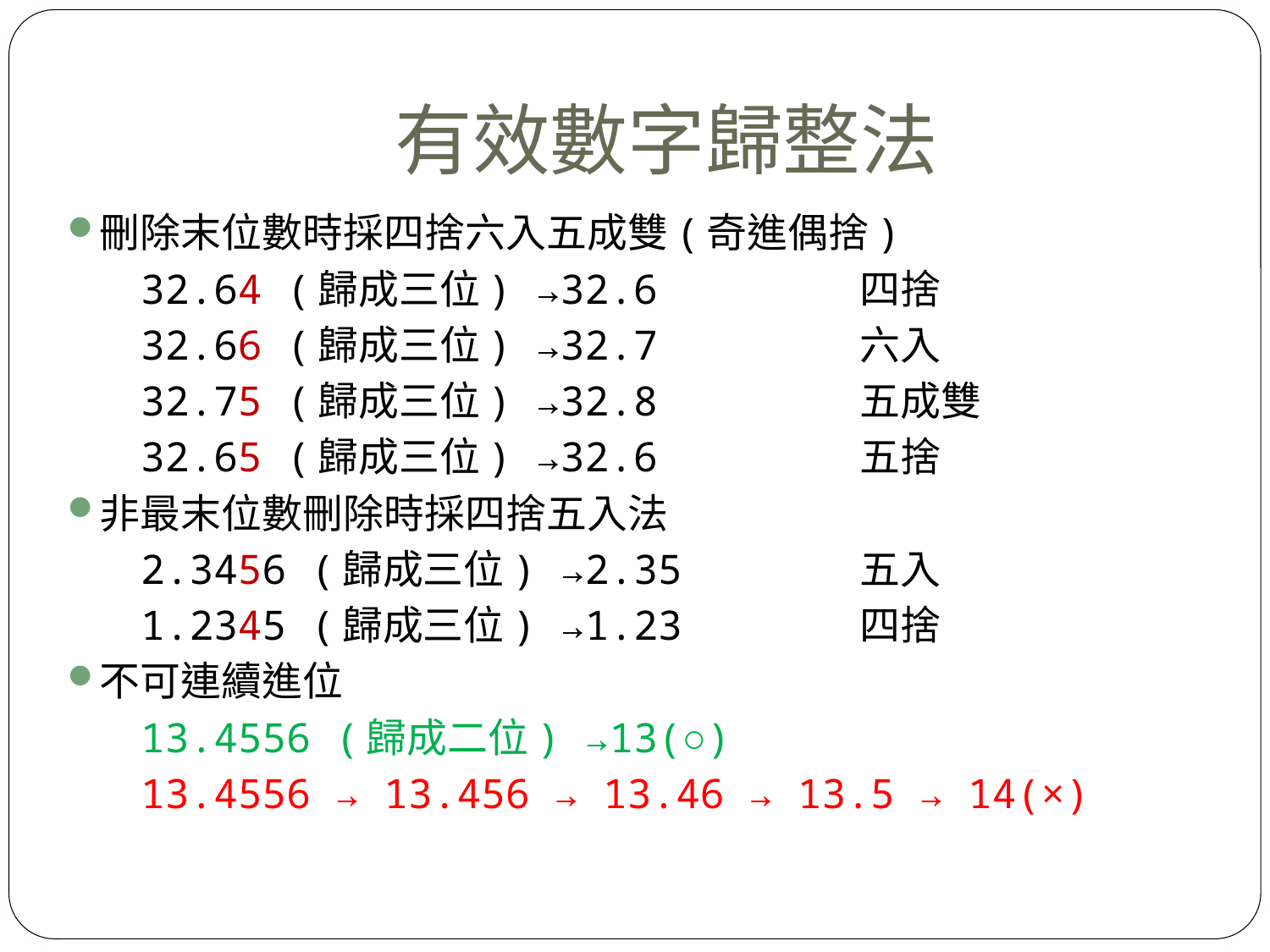

# 有效數字歸整法
刪除末位數時採四捨六入五成雙(奇進偶捨)
   32.64 (歸成三位) →32.6        四捨
   32.66 (歸成三位) →32.7        六入
   32.75 (歸成三位) →32.8        五成雙
   32.65 (歸成三位) →32.6        五捨
非最末位數刪除時採四捨五入法
   2.3456 (歸成三位) →2.35       五入
   1.2345 (歸成三位) →1.23       四捨
不可連續進位
   13.4556 (歸成二位) →13(○)
   13.4556 → 13.456 → 13.46 → 13.5 → 14(×)